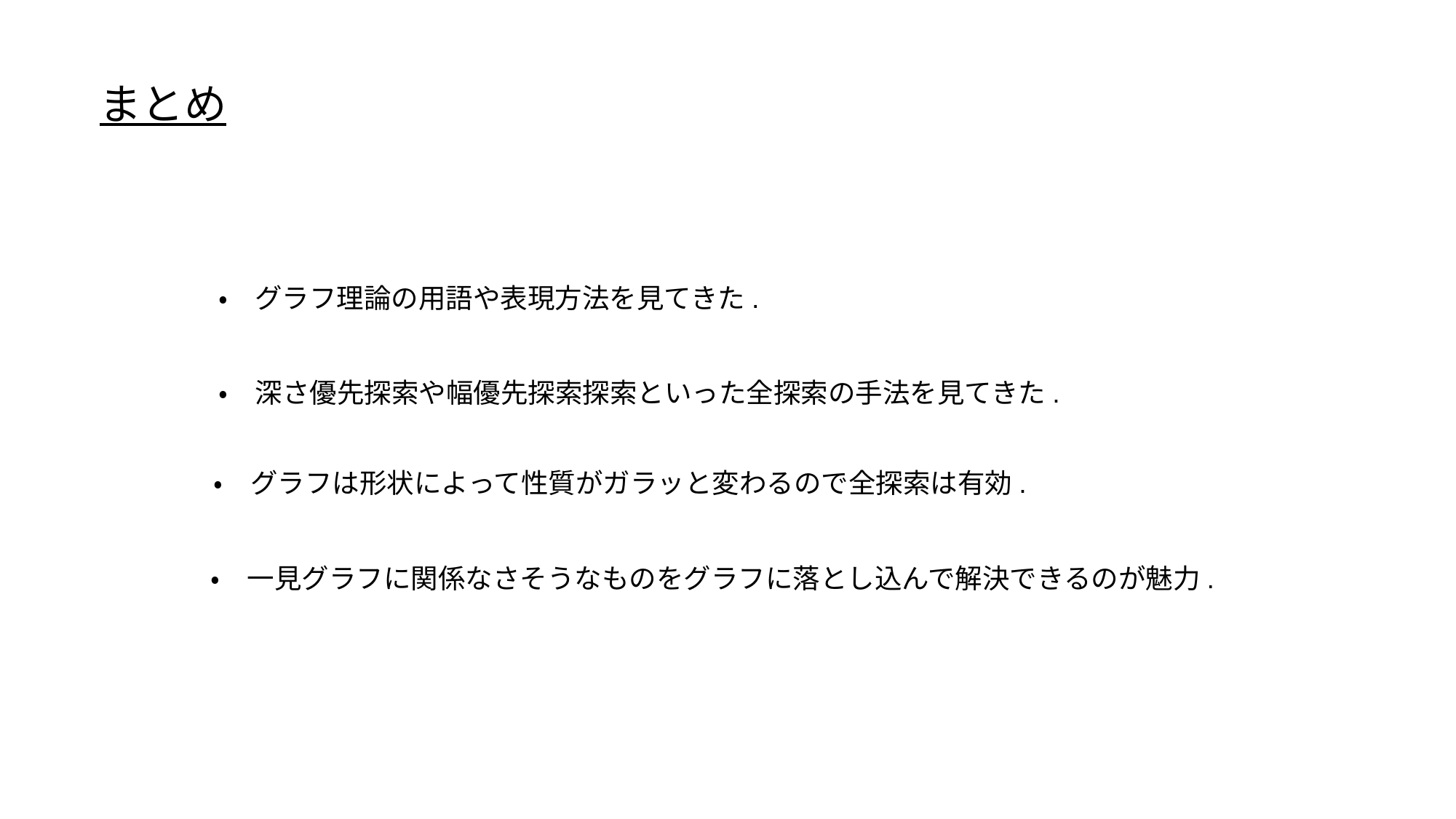

まとめ
・　グラフ理論の用語や表現方法を見てきた.
・　深さ優先探索や幅優先探索探索といった全探索の手法を見てきた.
・　グラフは形状によって性質がガラッと変わるので全探索は有効.
・　一見グラフに関係なさそうなものをグラフに落とし込んで解決できるのが魅力.